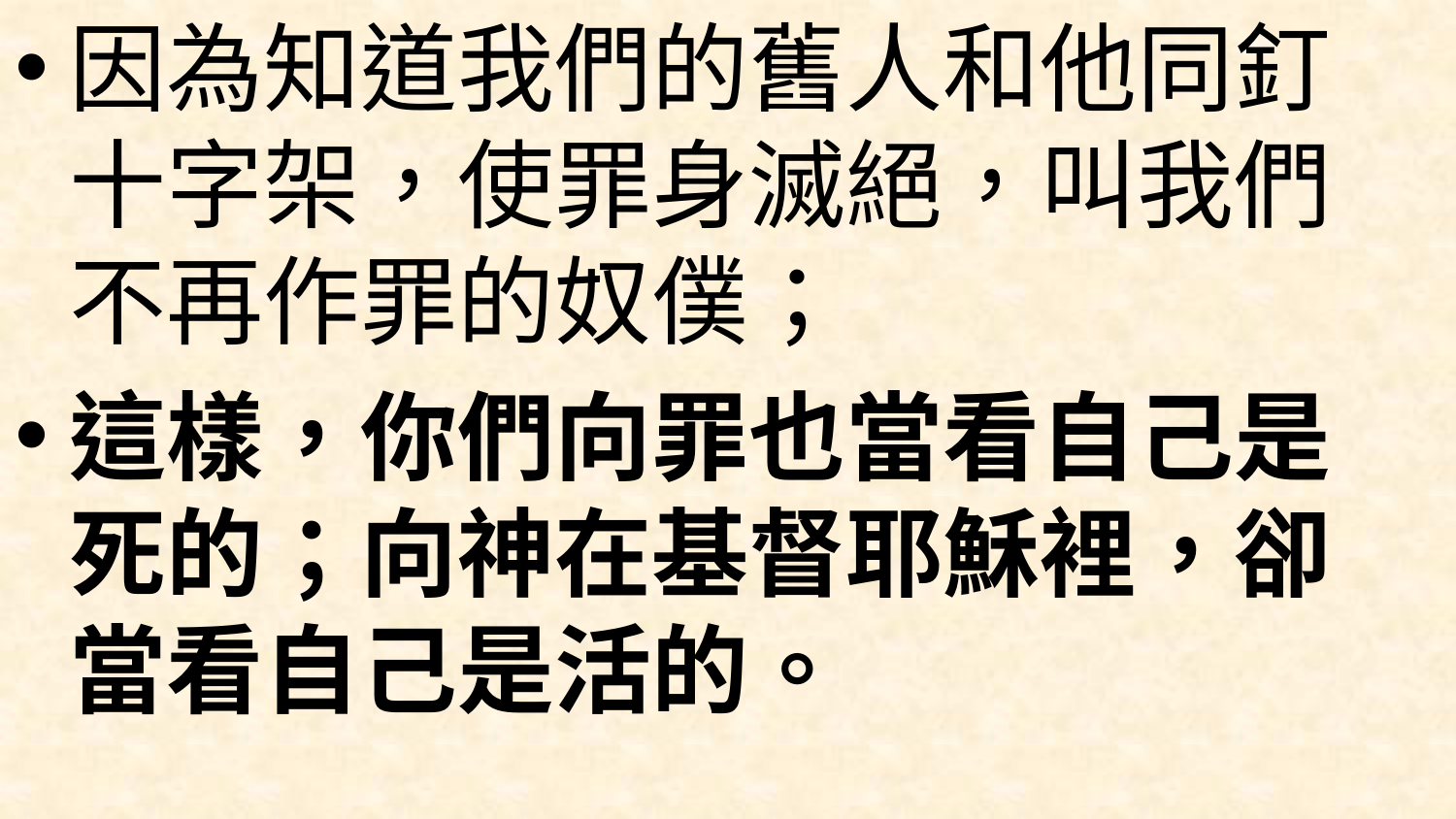

因為知道我們的舊人和他同釘十字架，使罪身滅絕，叫我們不再作罪的奴僕；
這樣，你們向罪也當看自己是死的；向神在基督耶穌裡，卻當看自己是活的。